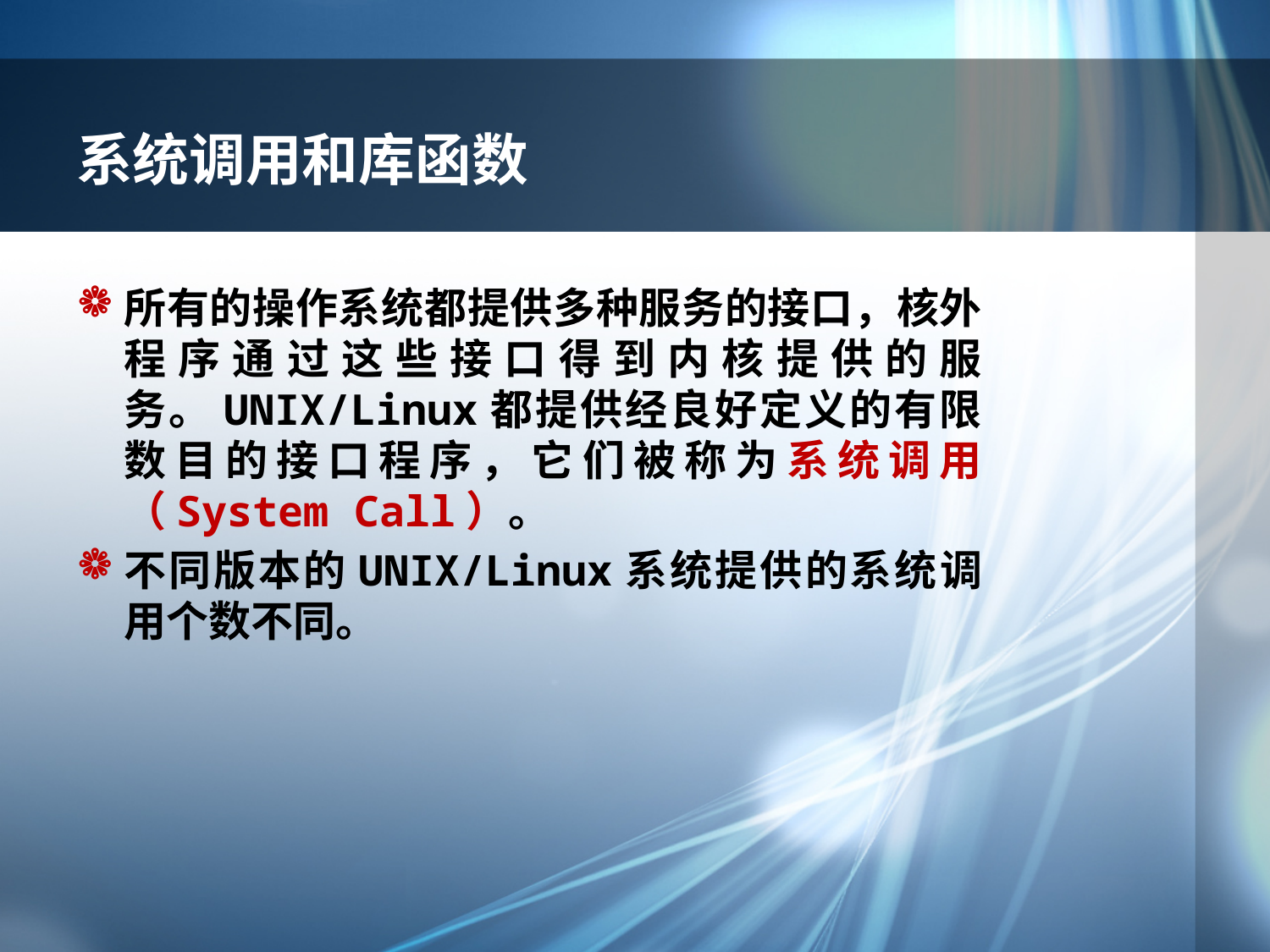

# 系统调用和库函数
所有的操作系统都提供多种服务的接口，核外程序通过这些接口得到内核提供的服务。UNIX/Linux都提供经良好定义的有限数目的接口程序，它们被称为系统调用（System Call）。
不同版本的UNIX/Linux系统提供的系统调用个数不同。